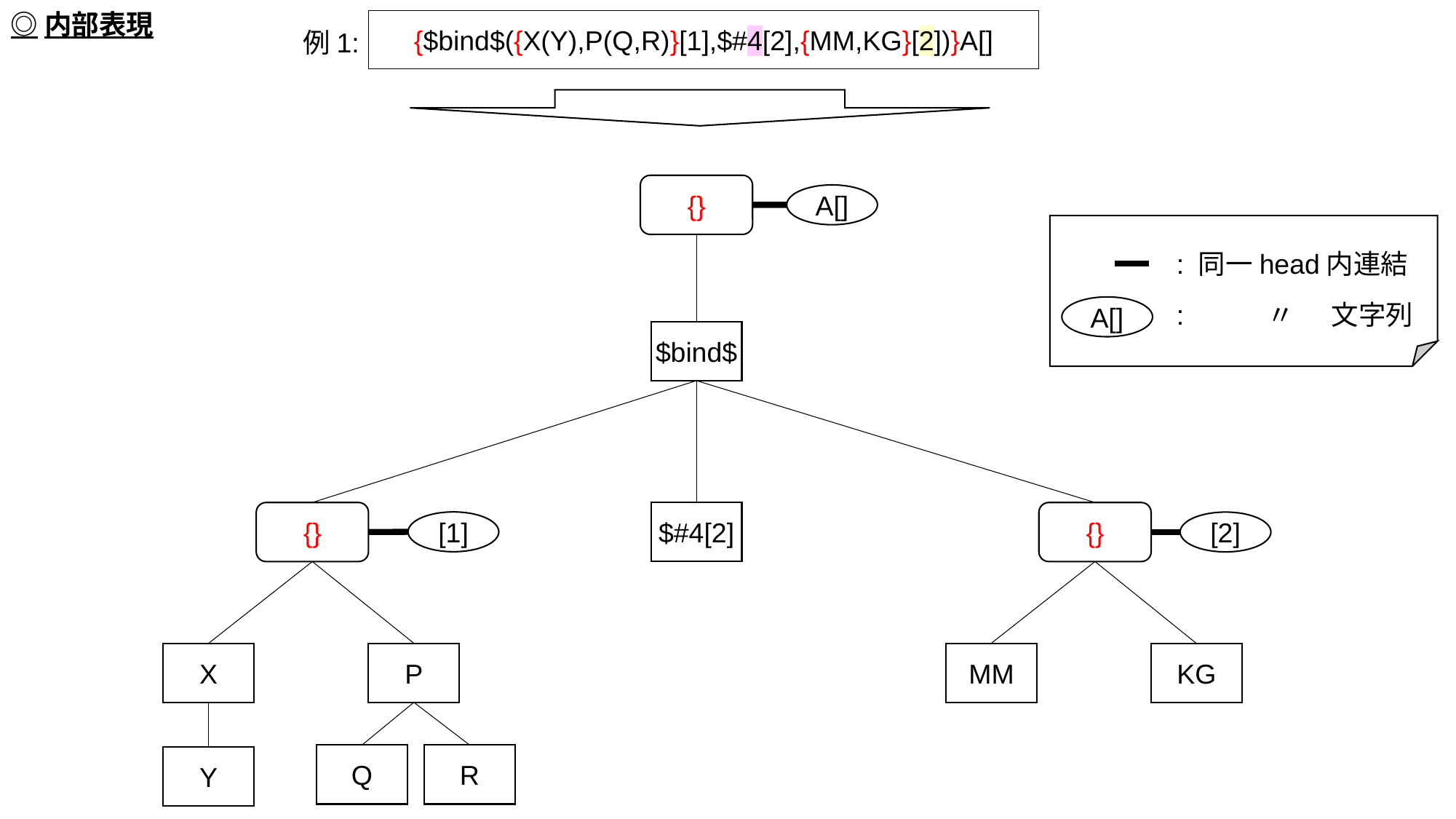

◎内部表現
{$bind$({X(Y),P(Q,R)}[1],$#4[2],{MM,KG}[2])}A[]
例1:

{}
A[]

: 同一head内連結
:          〃      文字列
A[]
$bind$
$#4[2]
{}
{}
[1]
[2]
X
P
MM
KG
Q
R
Y